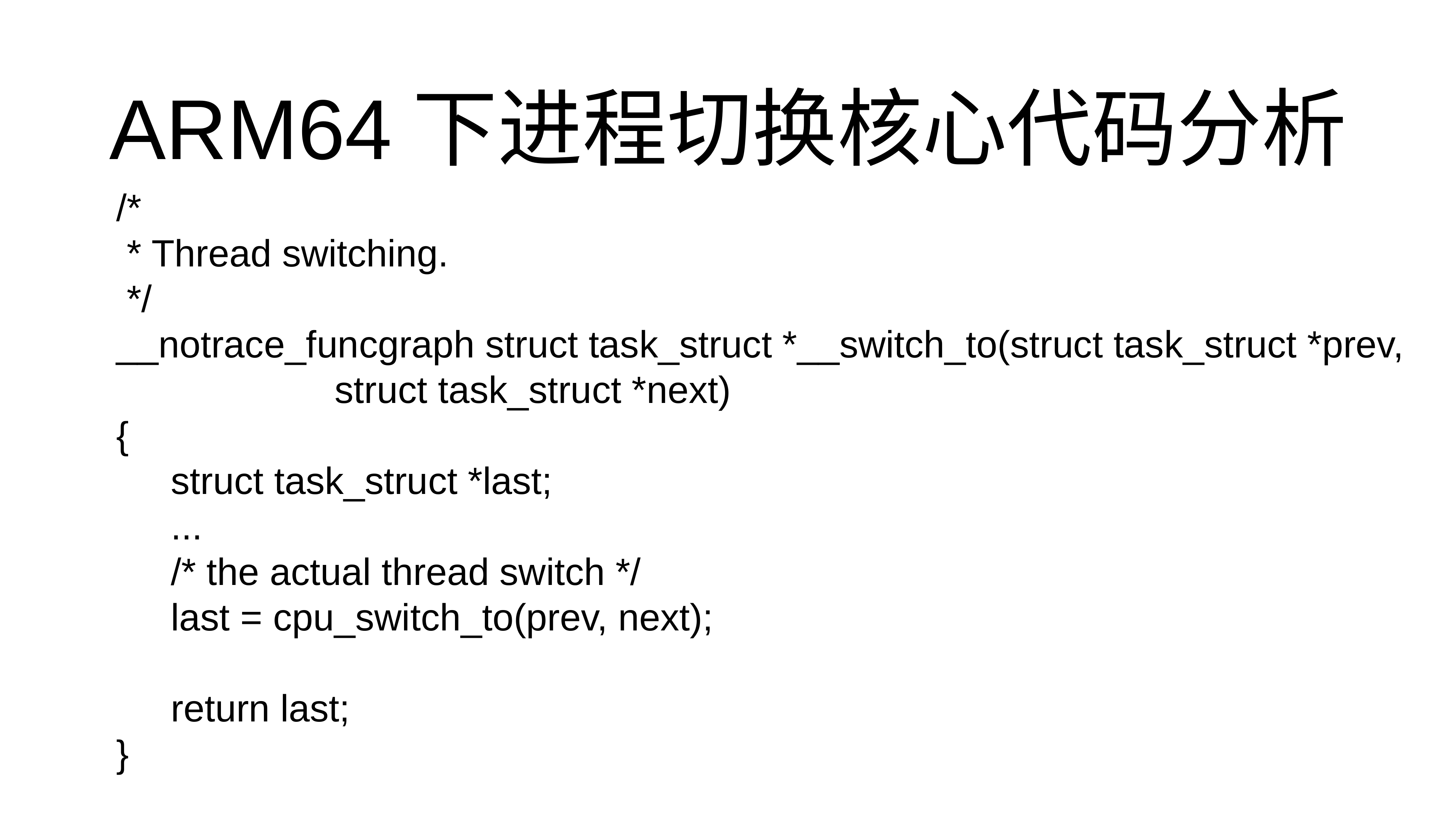

# ARM64下进程切换核心代码分析
/*
 * Thread switching.
 */
__notrace_funcgraph struct task_struct *__switch_to(struct task_struct *prev,
				struct task_struct *next)
{
	struct task_struct *last;
	...
	/* the actual thread switch */
	last = cpu_switch_to(prev, next);

	return last;
}